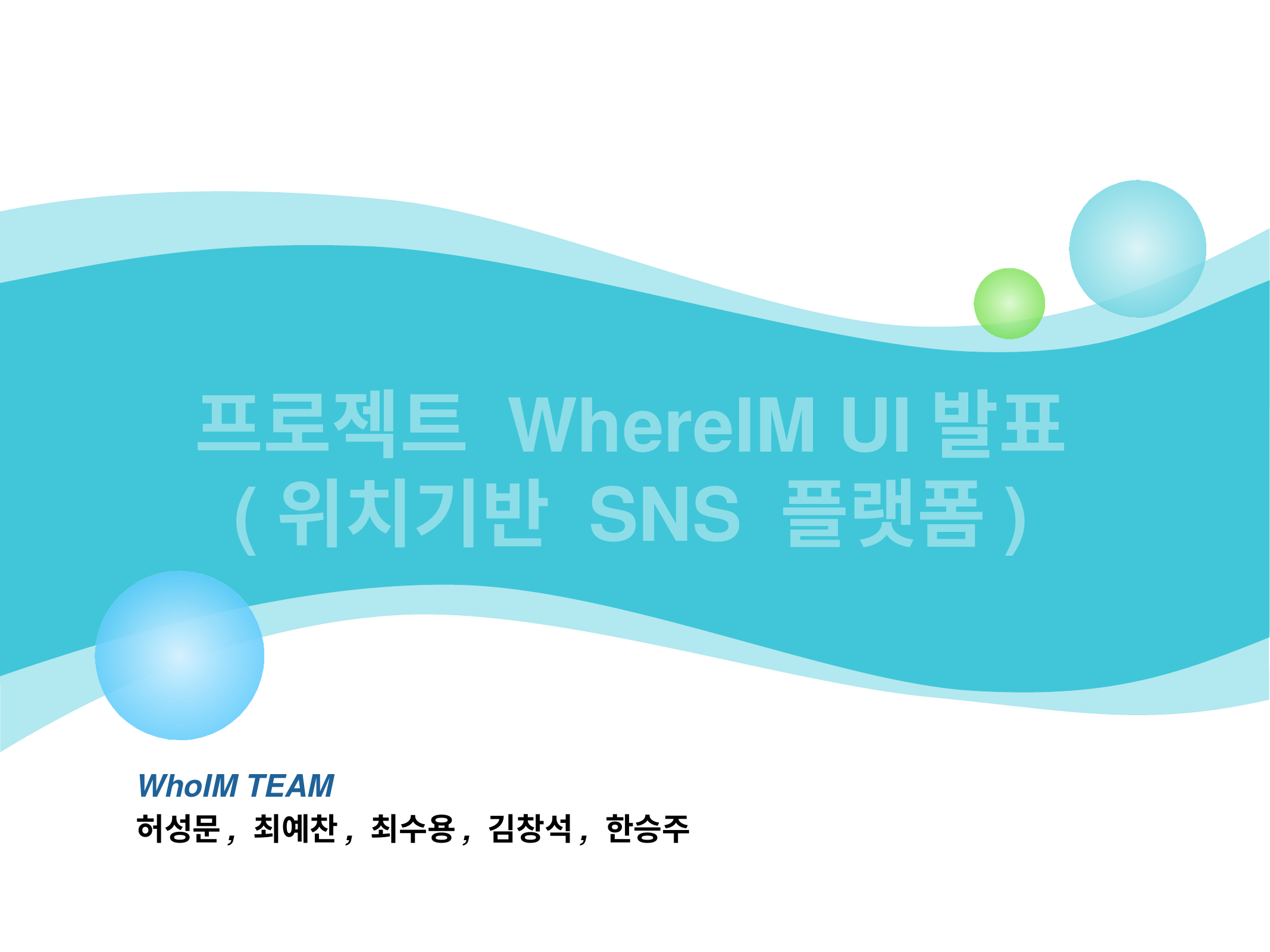

# 프로젝트 WhereIM UI발표 (위치기반 SNS 플랫폼)
WhoIM TEAM
허성문, 최예찬, 최수용, 김창석, 한승주